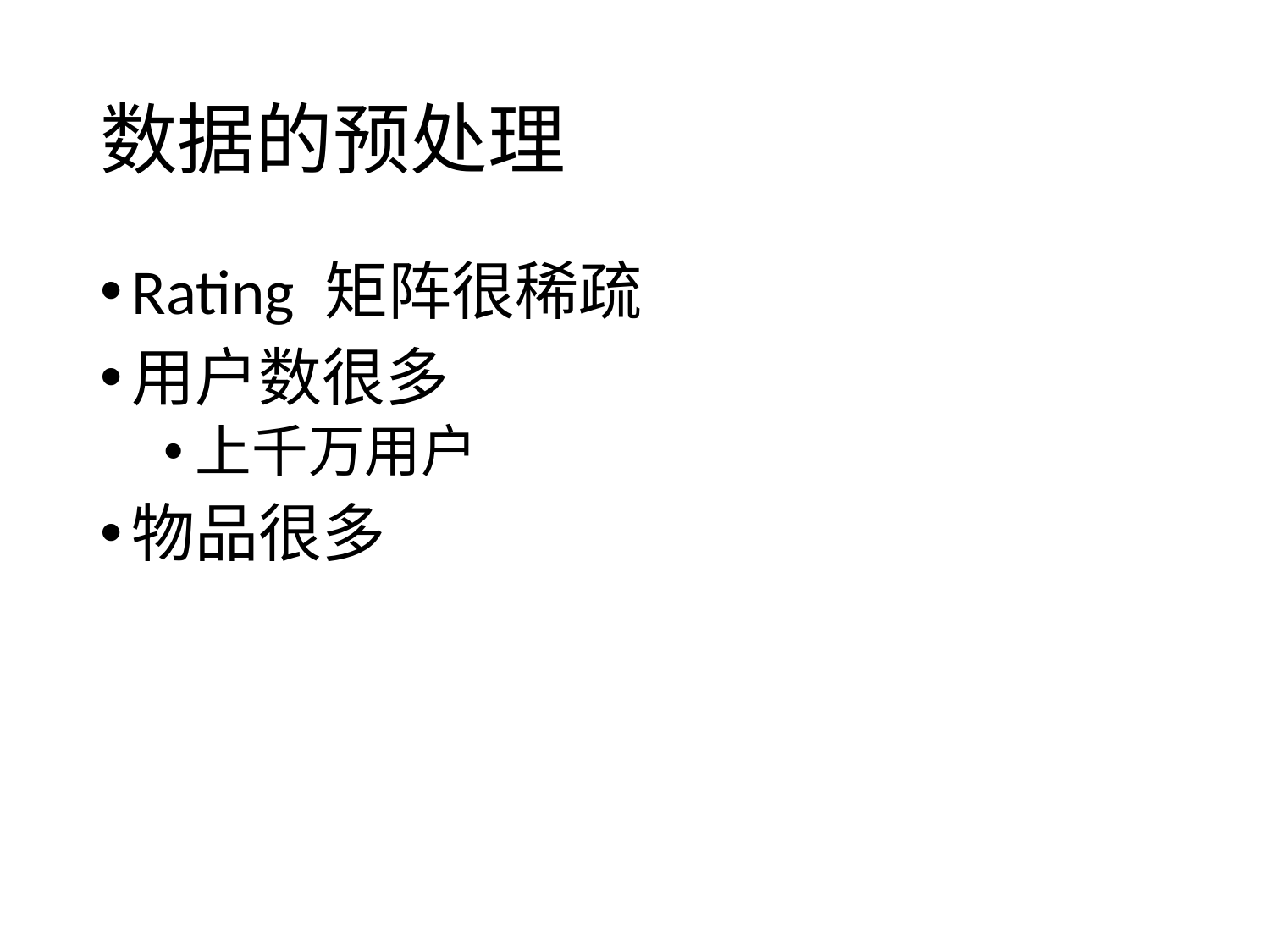

# 数据的预处理
Rating 矩阵很稀疏
用户数很多
上千万用户
物品很多